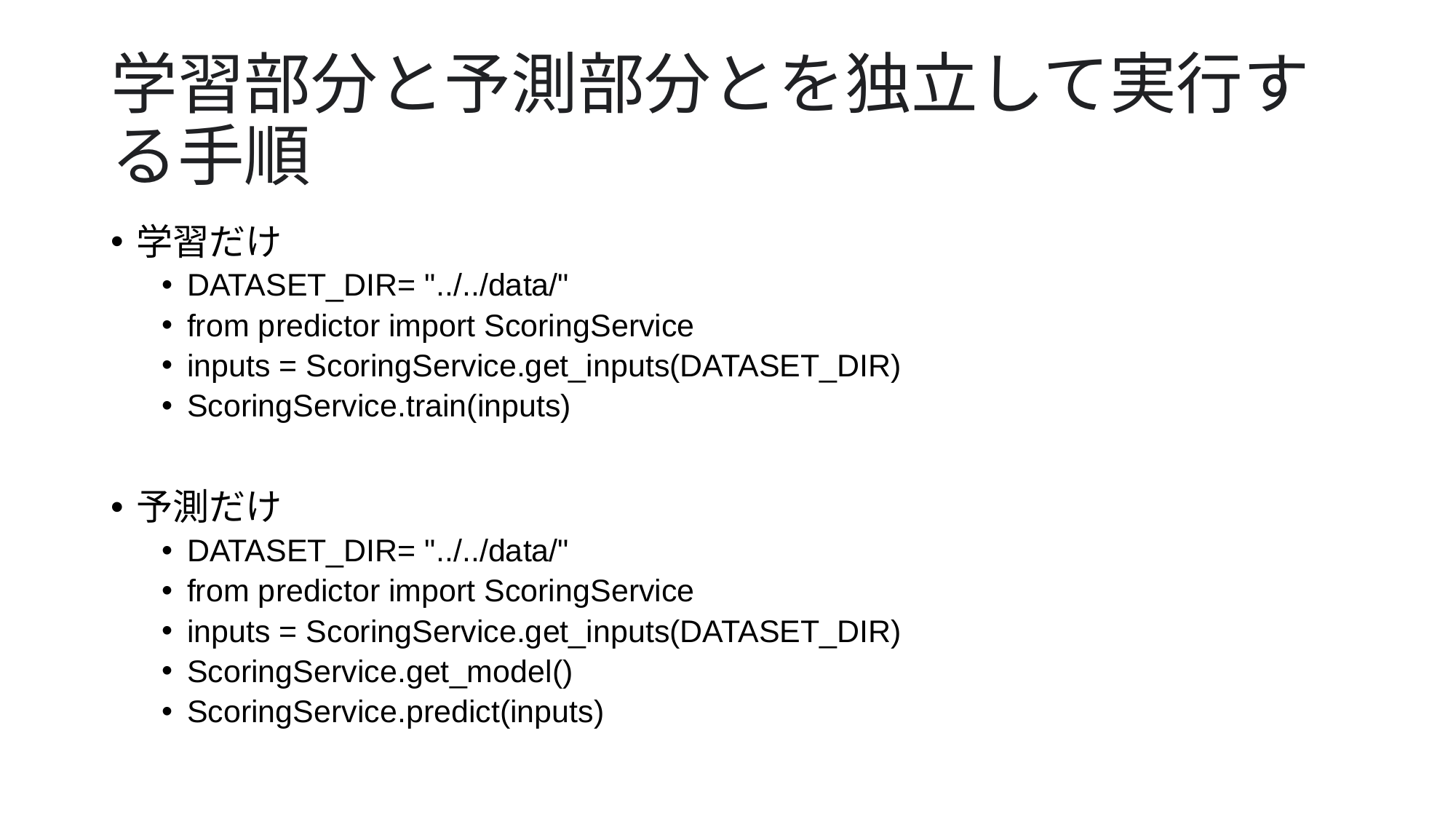

# 学習部分と予測部分とを独立して実行する手順
学習だけ
DATASET_DIR= "../../data/"
from predictor import ScoringService
inputs = ScoringService.get_inputs(DATASET_DIR)
ScoringService.train(inputs)

予測だけ
DATASET_DIR= "../../data/"
from predictor import ScoringService
inputs = ScoringService.get_inputs(DATASET_DIR)
ScoringService.get_model()
ScoringService.predict(inputs)